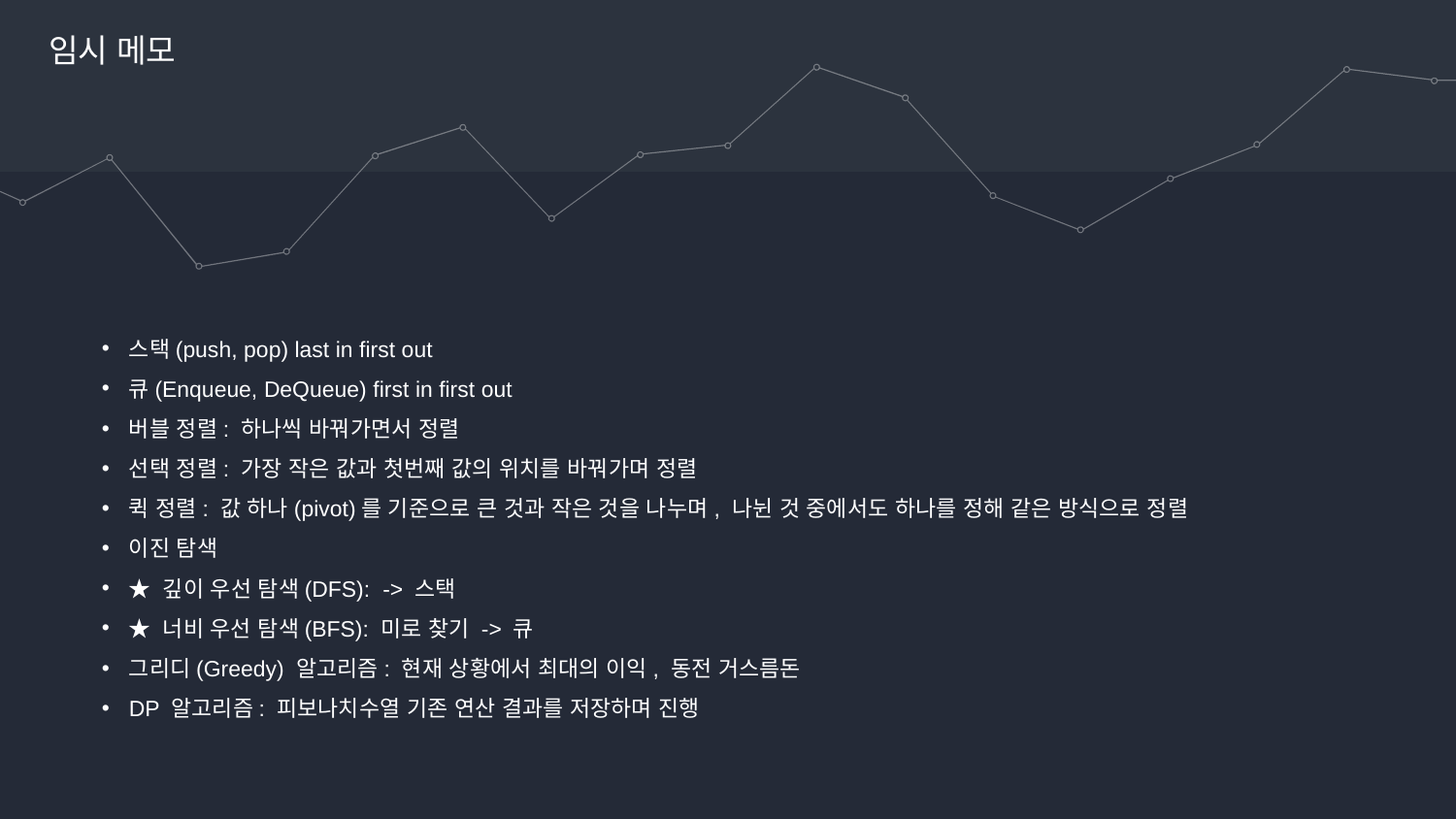

임시 메모
스택(push, pop) last in first out
큐(Enqueue, DeQueue) first in first out
버블 정렬: 하나씩 바꿔가면서 정렬
선택 정렬: 가장 작은 값과 첫번째 값의 위치를 바꿔가며 정렬
퀵 정렬: 값 하나(pivot)를 기준으로 큰 것과 작은 것을 나누며, 나뉜 것 중에서도 하나를 정해 같은 방식으로 정렬
이진 탐색
★ 깊이 우선 탐색(DFS):  -> 스택
★ 너비 우선 탐색(BFS): 미로 찾기 -> 큐
그리디(Greedy) 알고리즘: 현재 상황에서 최대의 이익, 동전 거스름돈
DP 알고리즘: 피보나치수열 기존 연산 결과를 저장하며 진행